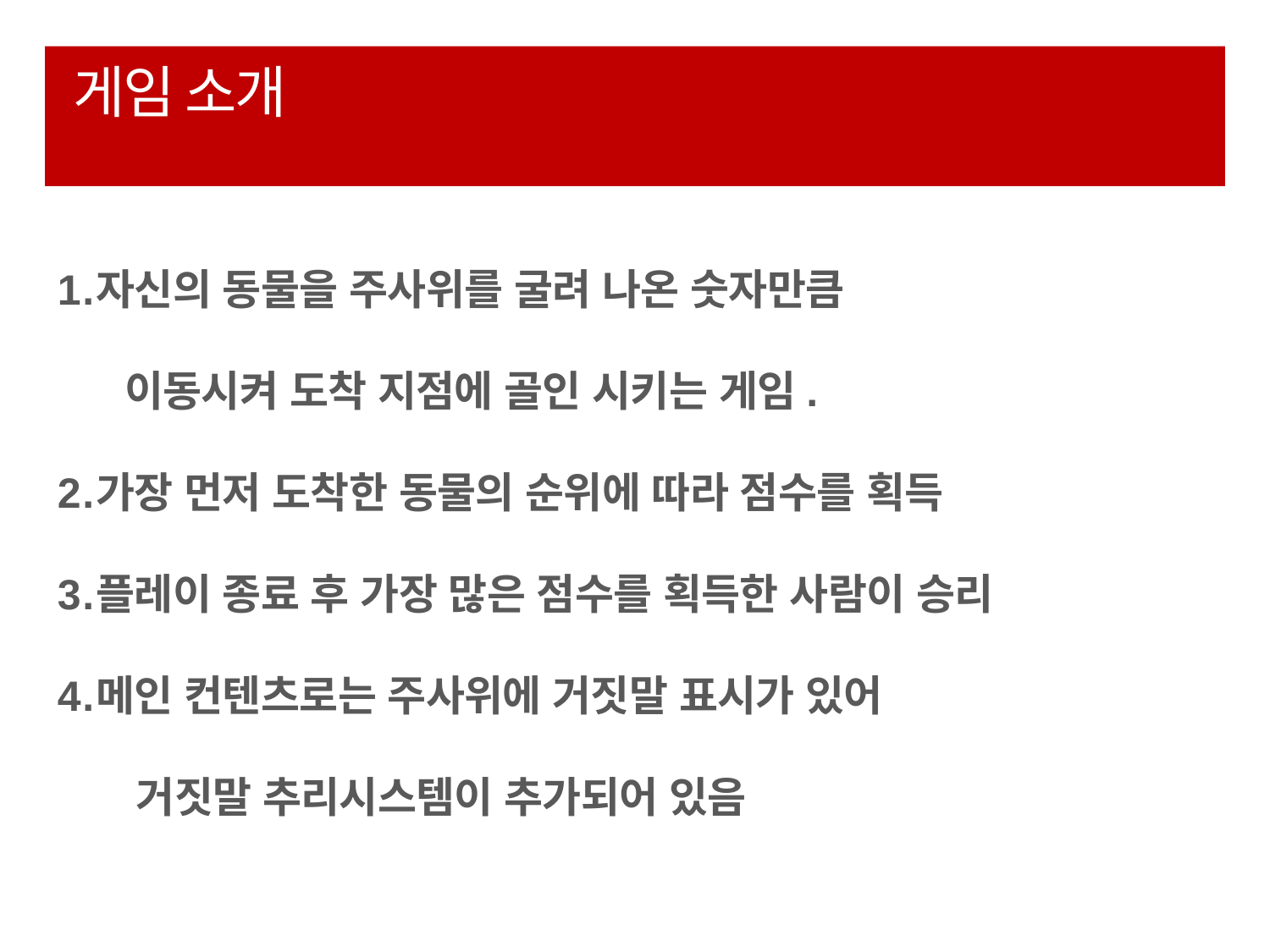

# 게임 소개
자신의 동물을 주사위를 굴려 나온 숫자만큼
     이동시켜 도착 지점에 골인 시키는 게임.
가장 먼저 도착한 동물의 순위에 따라 점수를 획득
플레이 종료 후 가장 많은 점수를 획득한 사람이 승리
메인 컨텐츠로는 주사위에 거짓말 표시가 있어
      거짓말 추리시스템이 추가되어 있음